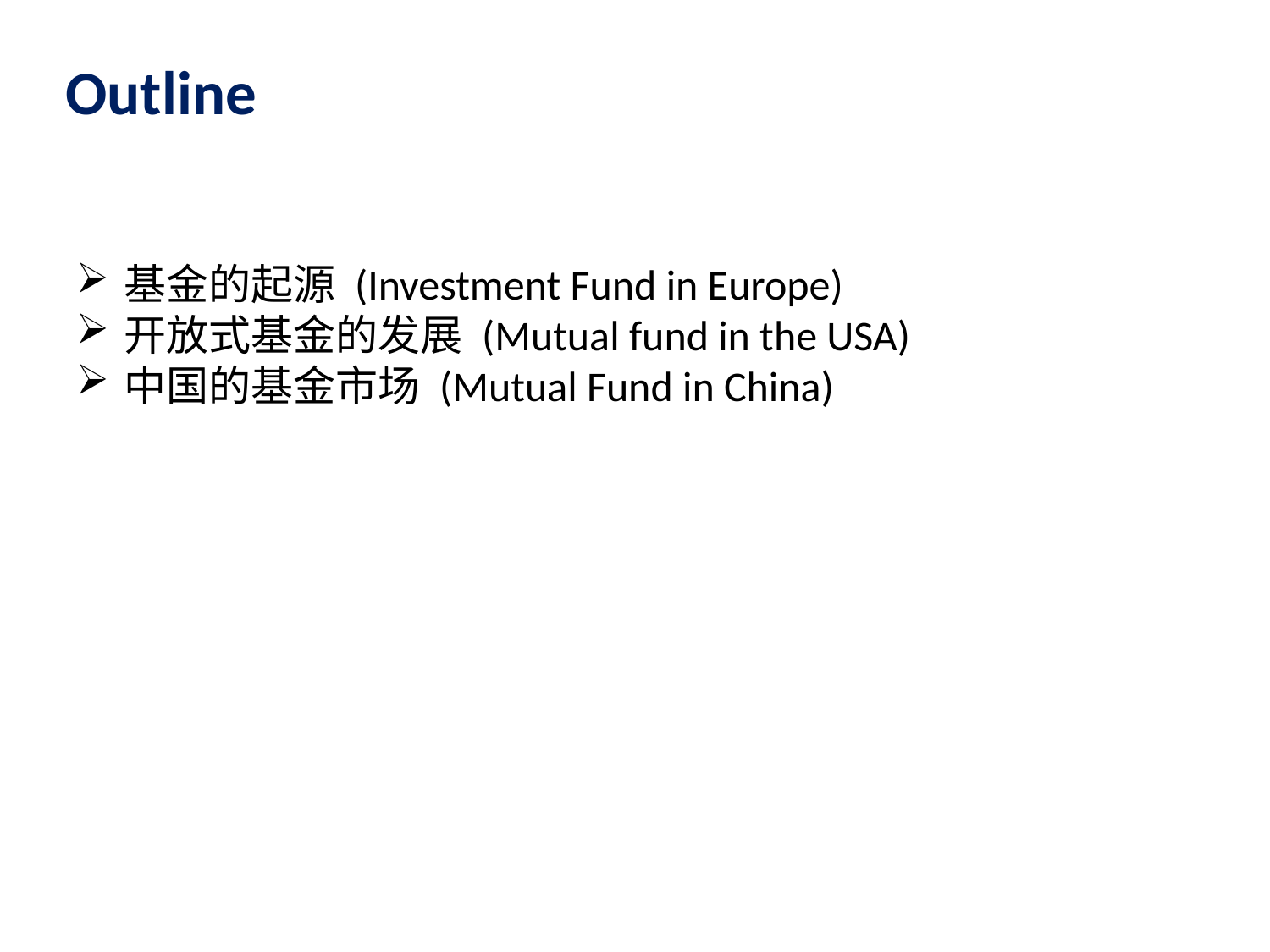

Outline

基金的起源 (Investment Fund in Europe)
开放式基金的发展 (Mutual fund in the USA)
中国的基金市场 (Mutual Fund in China)